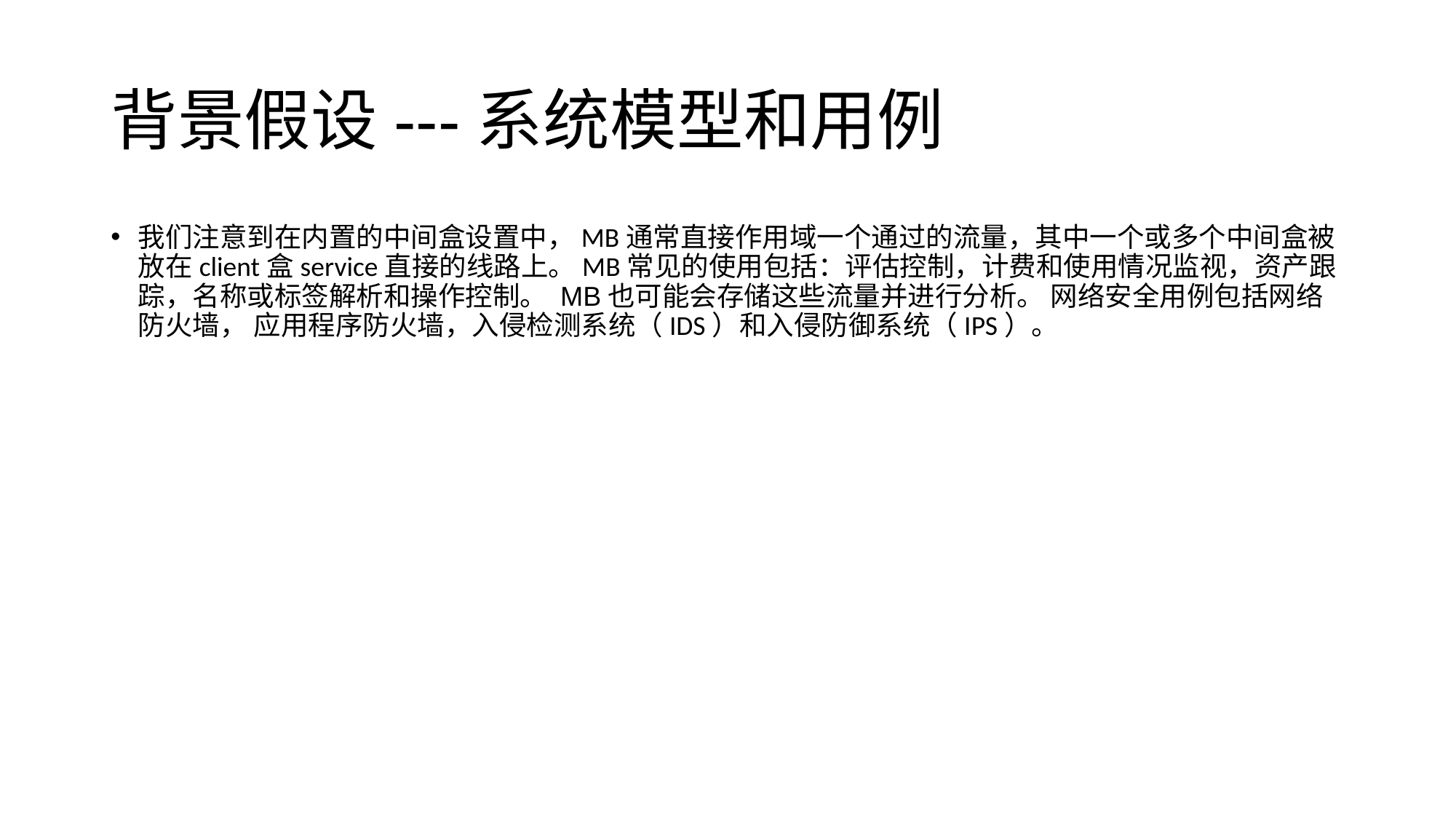

# 背景假设---系统模型和用例
我们注意到在内置的中间盒设置中，MB通常直接作用域一个通过的流量，其中一个或多个中间盒被放在client盒service直接的线路上。MB常见的使用包括：评估控制，计费和使用情况监视，资产跟踪，名称或标签解析和操作控制。 MB也可能会存储这些流量并进行分析。 网络安全用例包括网络防火墙， 应用程序防火墙，入侵检测系统（IDS）和入侵防御系统（IPS）。